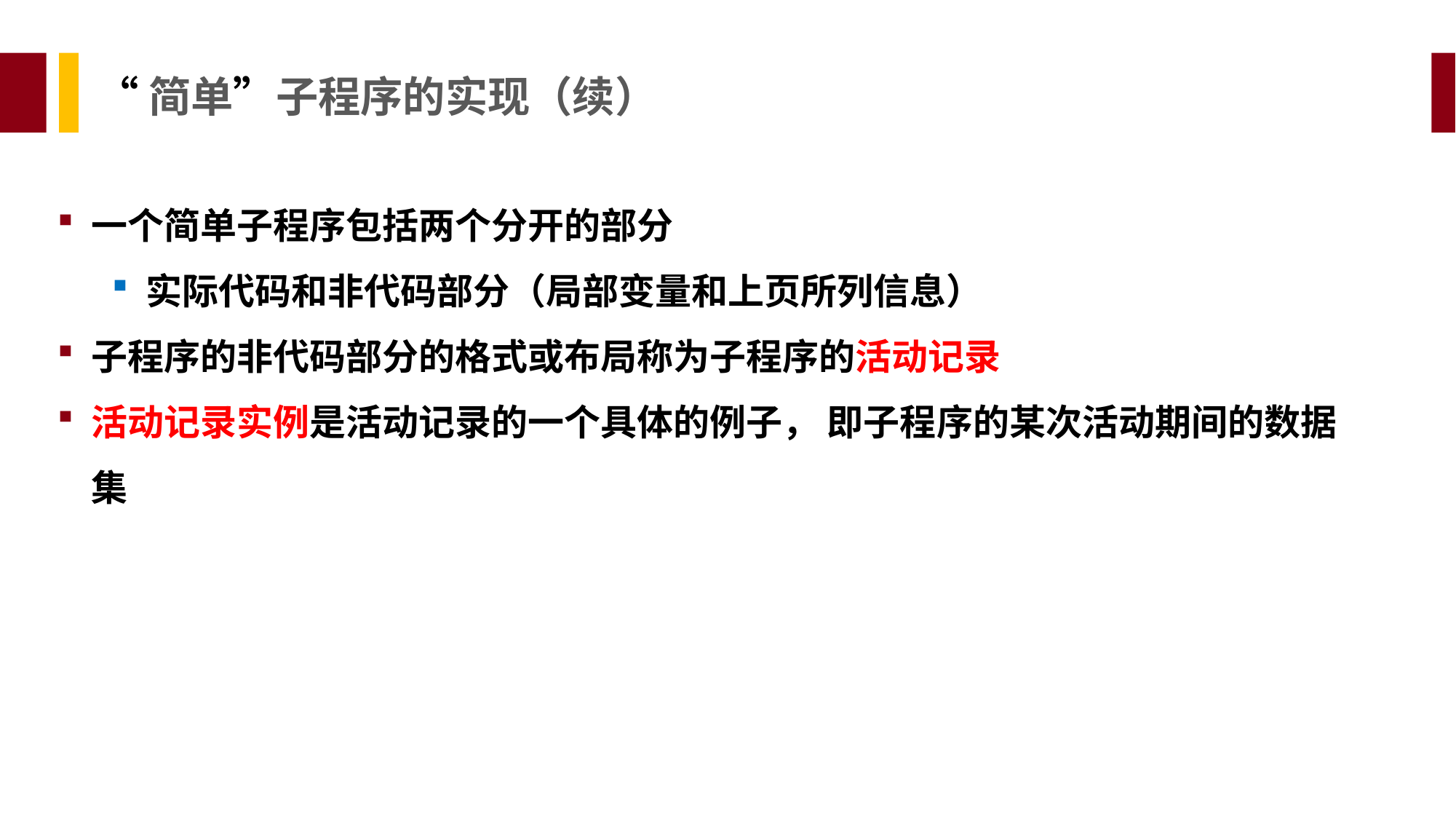

“简单”子程序的实现（续）
一个简单子程序包括两个分开的部分
实际代码和非代码部分（局部变量和上页所列信息）
子程序的非代码部分的格式或布局称为子程序的活动记录
活动记录实例是活动记录的一个具体的例子， 即子程序的某次活动期间的数据集